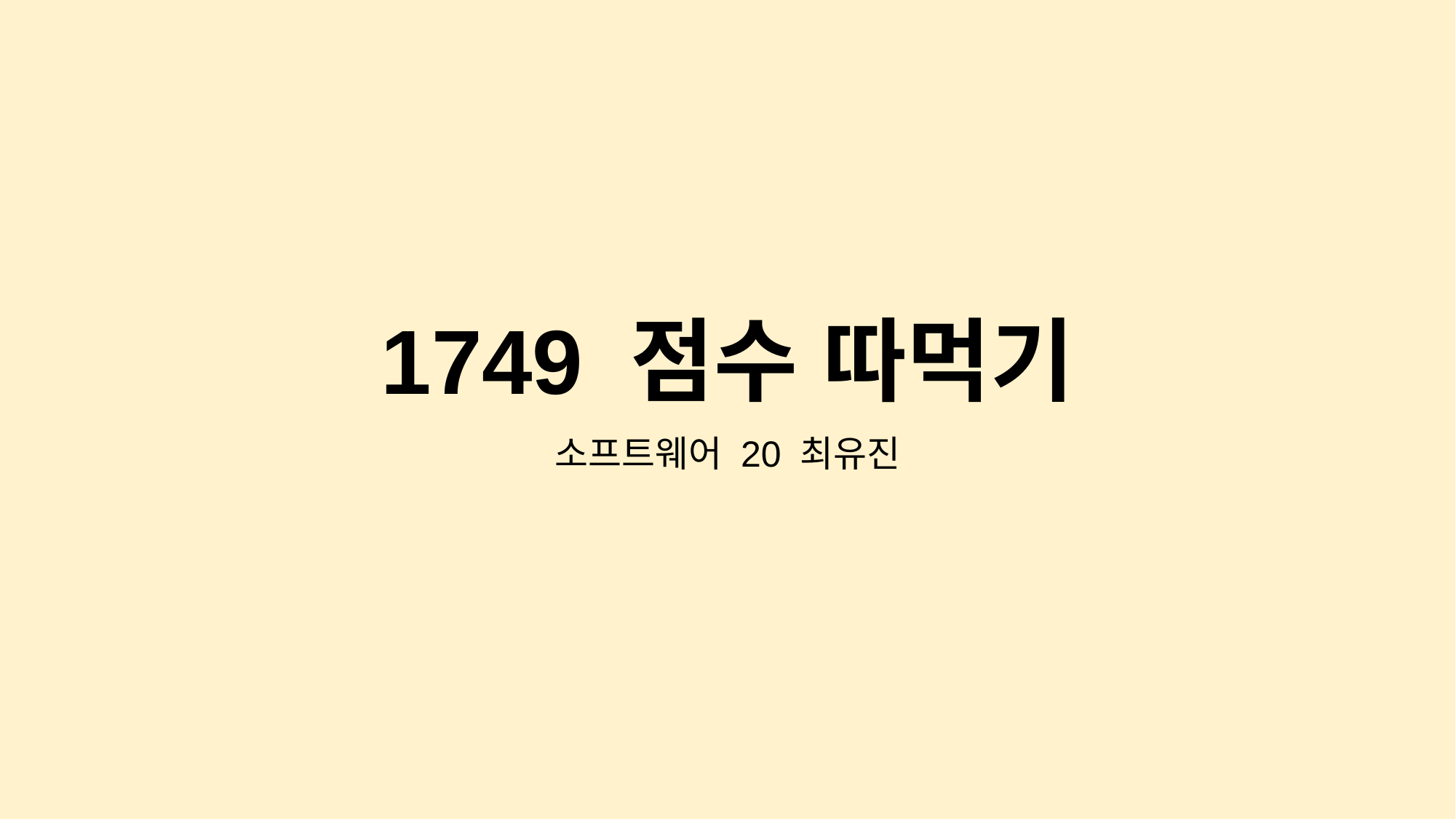

# 1749 점수 따먹기
소프트웨어 20 최유진